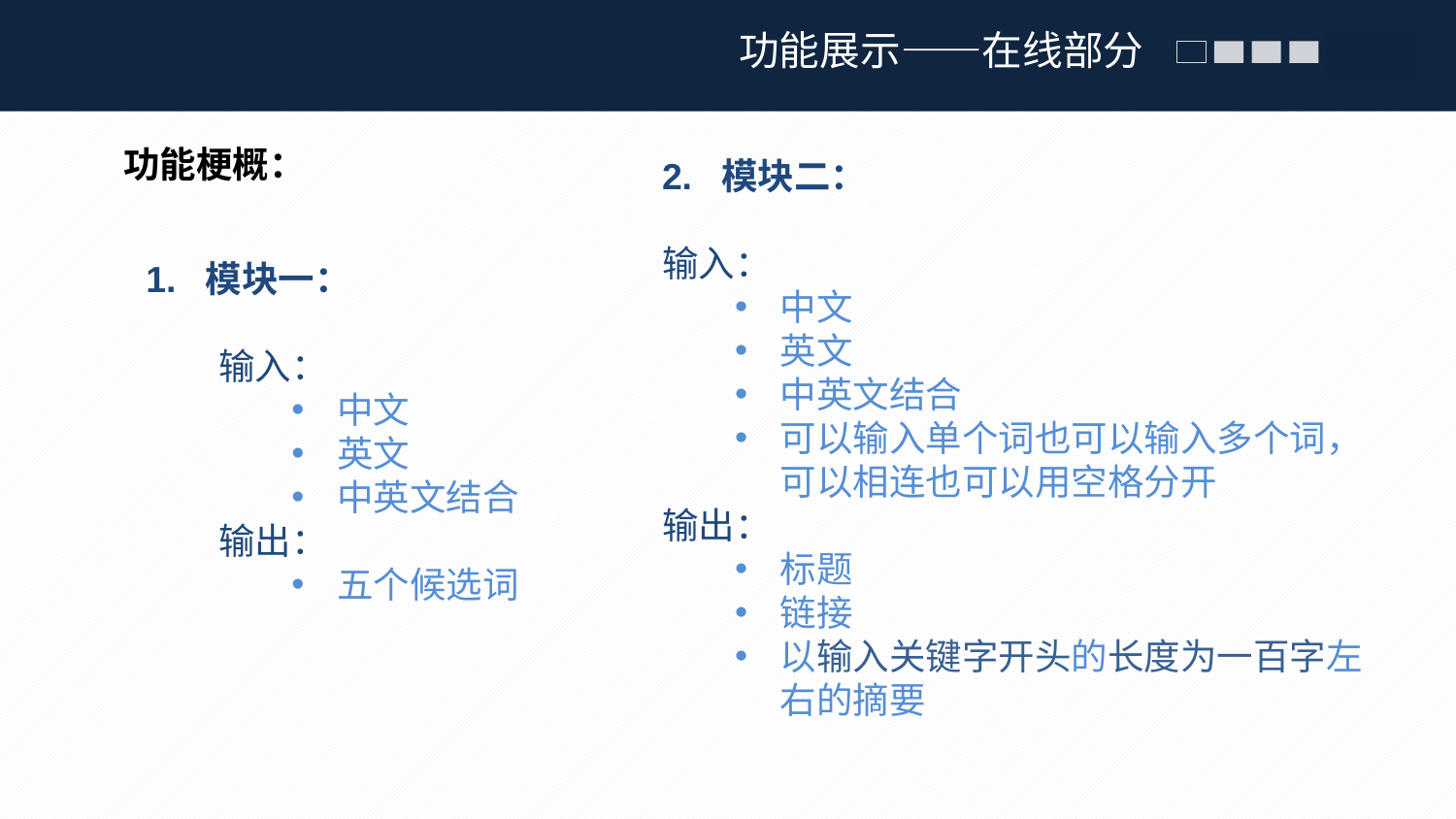

功能展示——在线部分

功能梗概：
2.  模块二：

输入：
中文
英文
中英文结合
可以输入单个词也可以输入多个词，可以相连也可以用空格分开
输出：
标题
链接
以输入关键字开头的长度为一百字左右的摘要
1.  模块一：

输入：
中文
英文
中英文结合
输出：
五个候选词